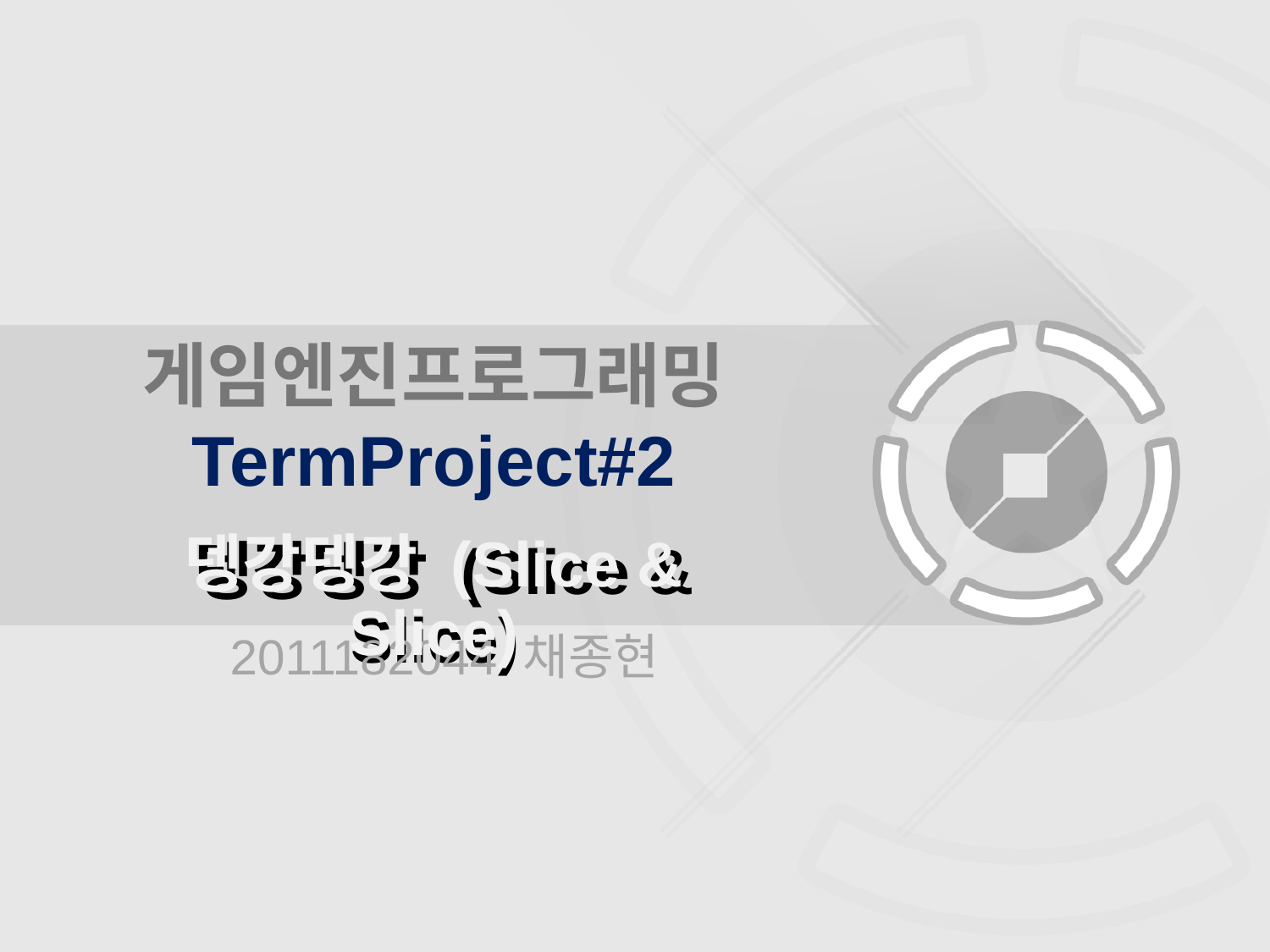

게임엔진프로그래밍
TermProject#2
뎅강뎅강 (Slice & Slice)
뎅강뎅강 (Slice & Slice)
2011182044 채종현